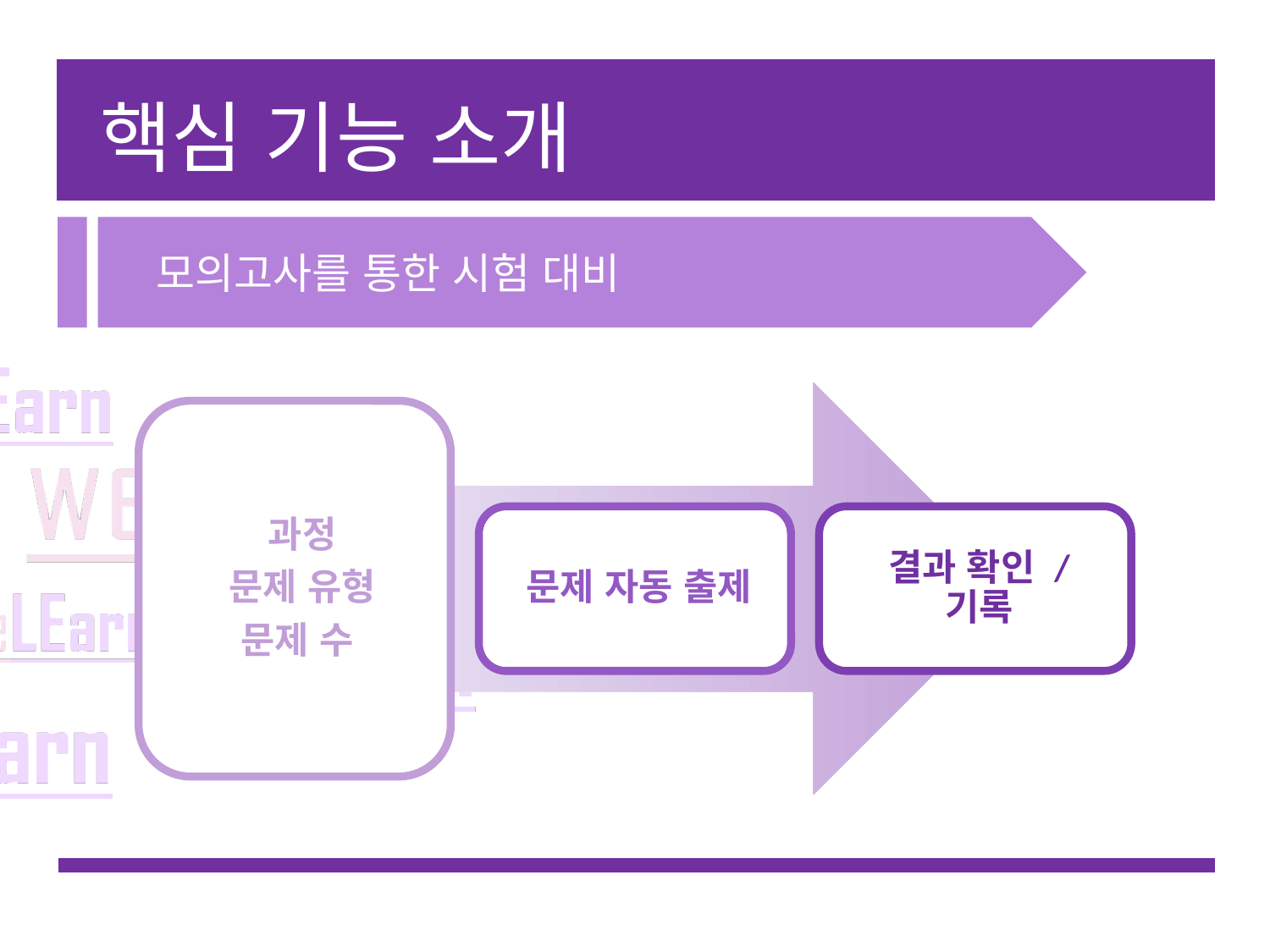

# 핵심 기능 소개

   모의고사를 통한 시험 대비
과정
문제 유형
문제 수
문제 자동 출제
결과 확인 / 기록